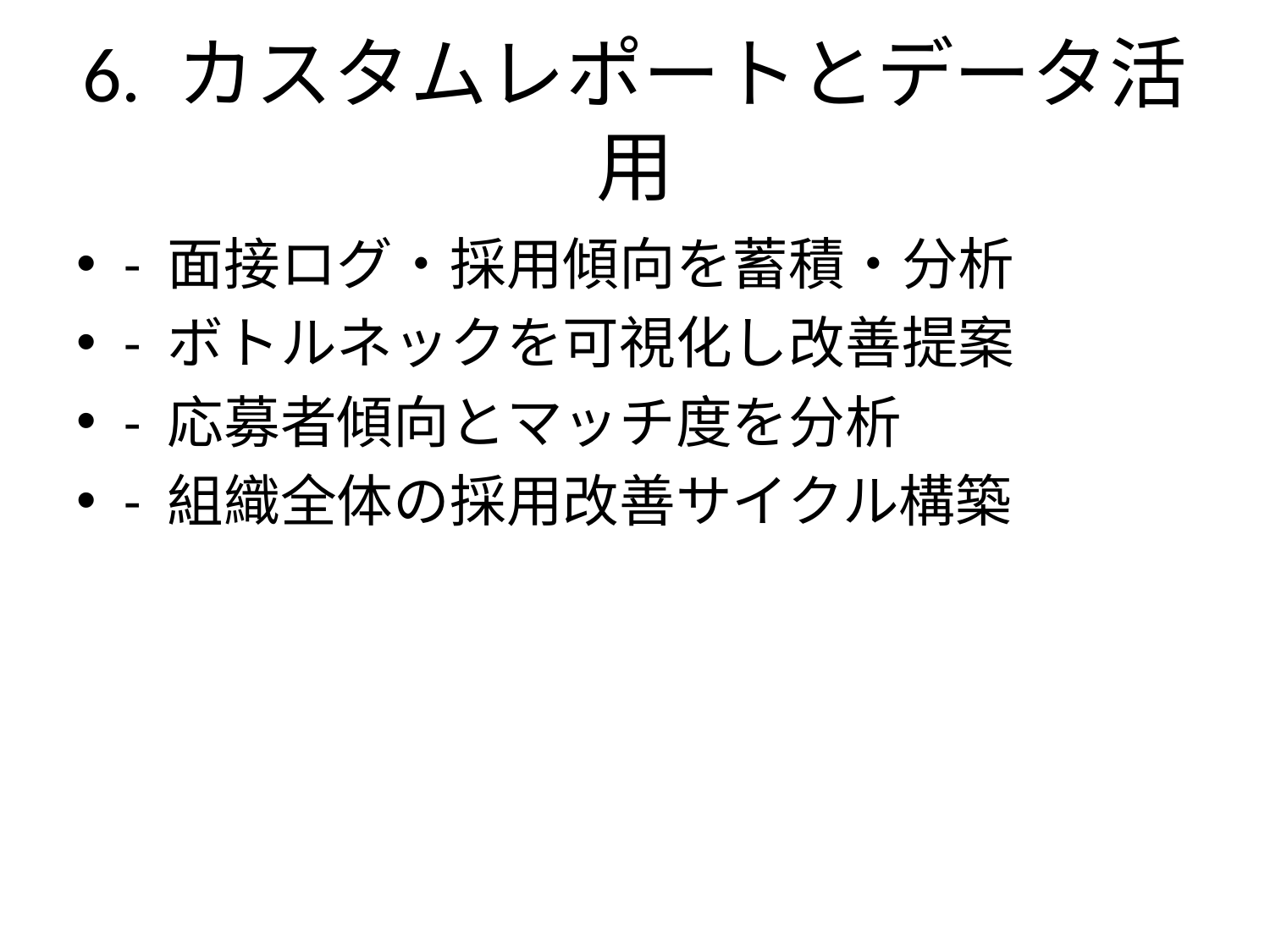

# 6. カスタムレポートとデータ活用
- 面接ログ・採用傾向を蓄積・分析
- ボトルネックを可視化し改善提案
- 応募者傾向とマッチ度を分析
- 組織全体の採用改善サイクル構築